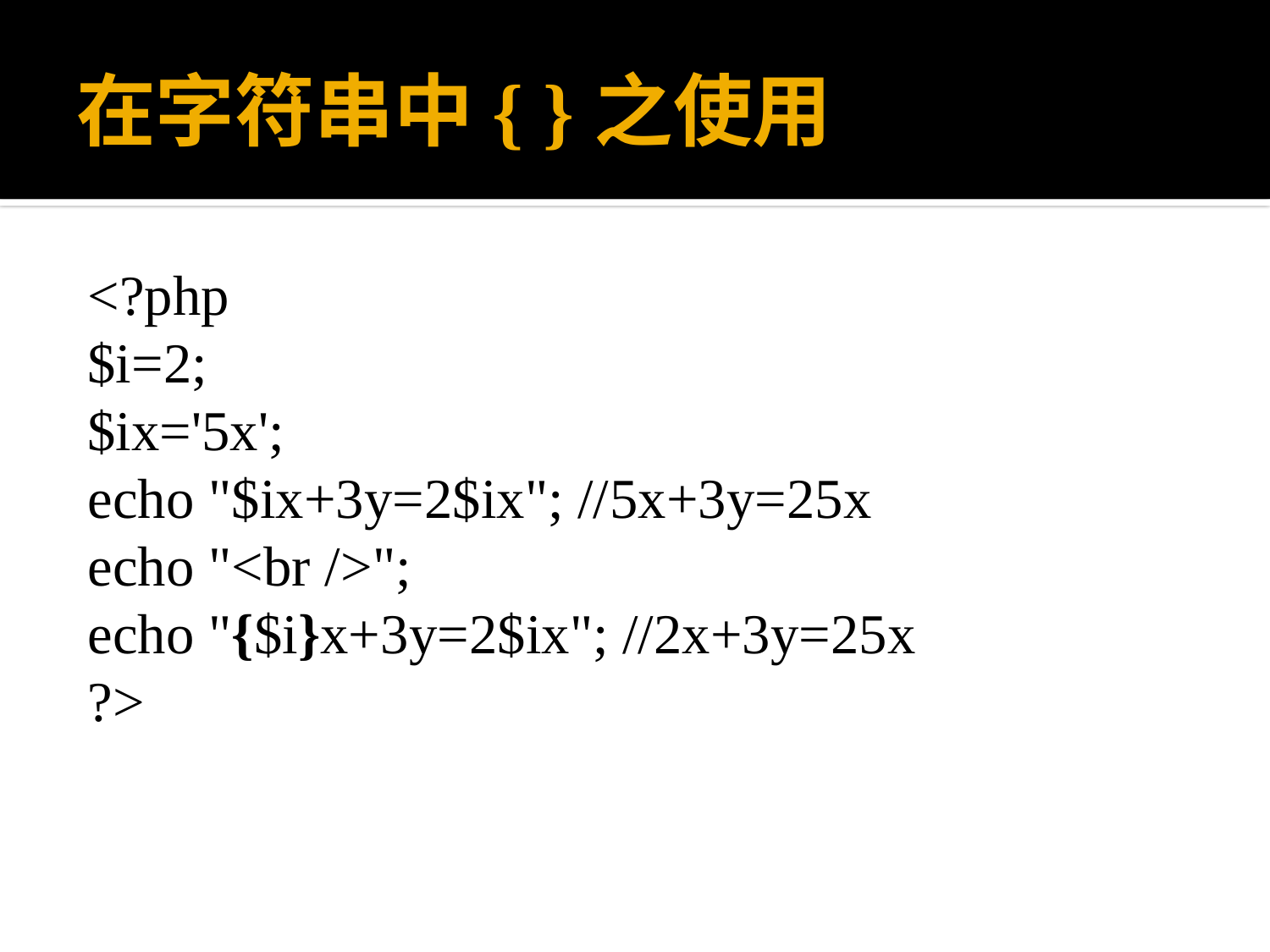

在字符串中{ }之使用
<?php
$i=2;
$ix='5x';
echo "$ix+3y=2$ix"; //5x+3y=25x
echo "<br />";
echo "{$i}x+3y=2$ix"; //2x+3y=25x
?>